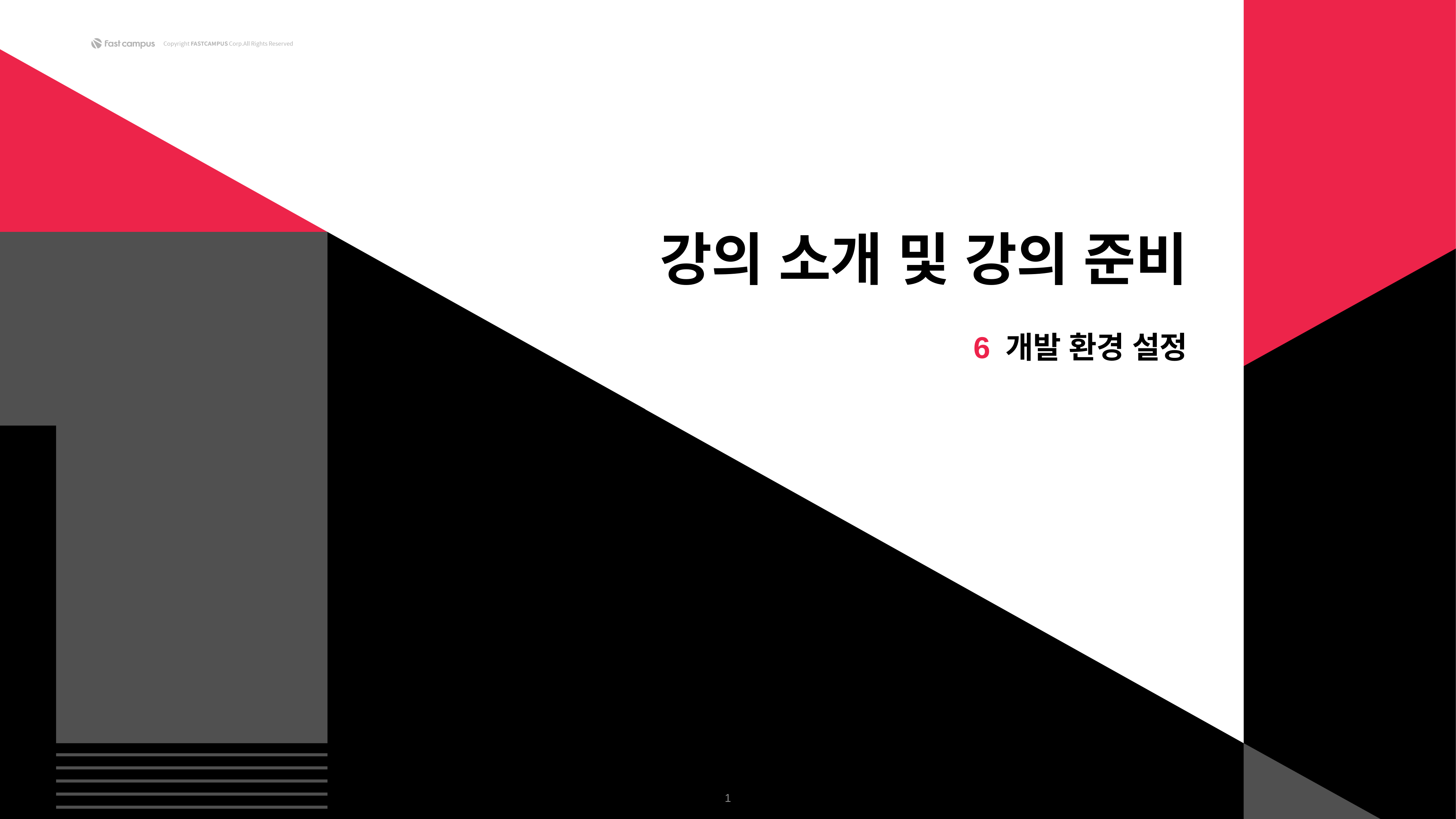

강의 소개 및 강의 준비

6 개발 환경 설정
1